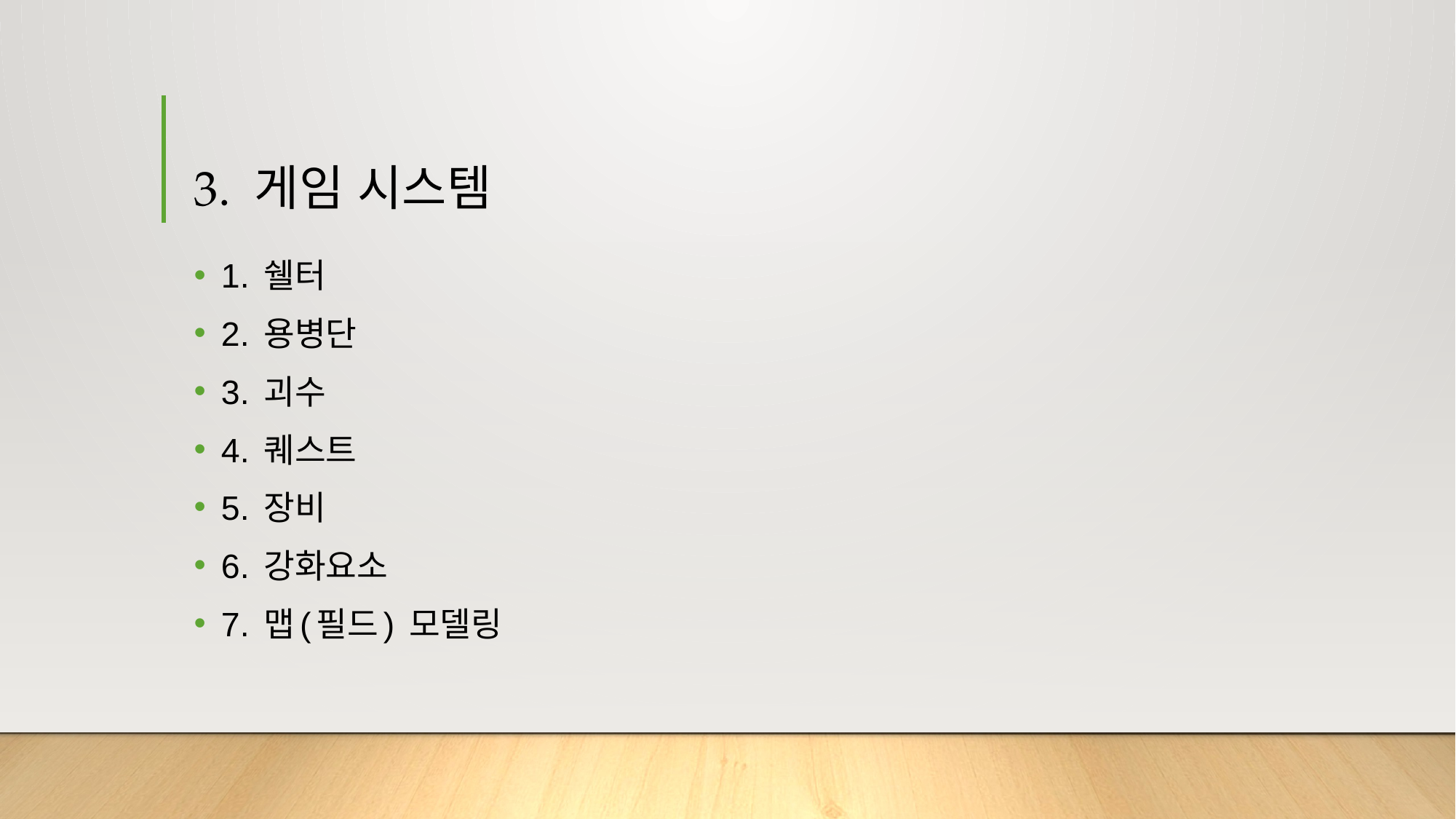

# 3. 게임 시스템
1. 쉘터
2. 용병단
3. 괴수
4. 퀘스트
5. 장비
6. 강화요소
7. 맵(필드) 모델링